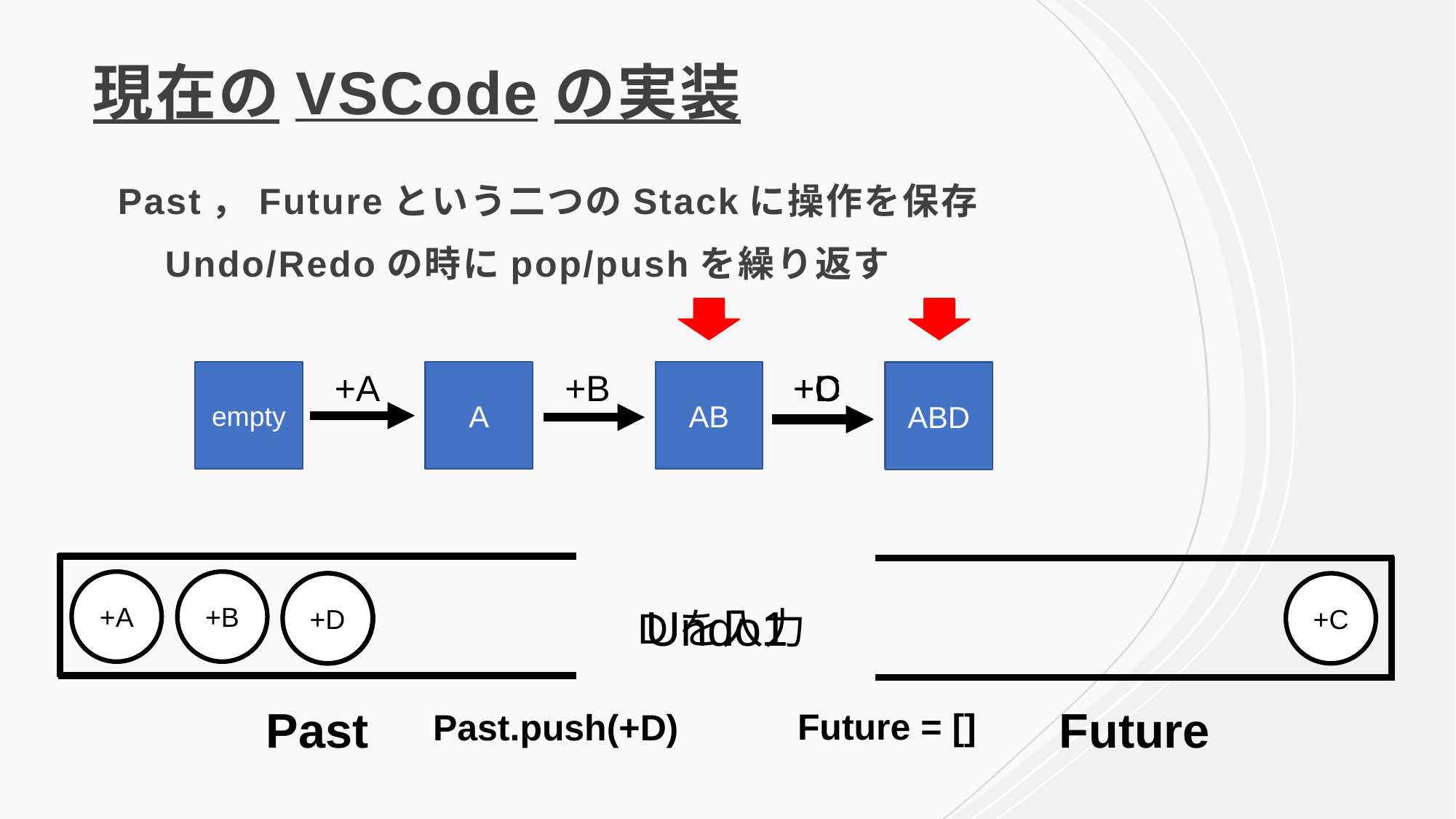

# 現在のVSCodeの実装
Past，Futureという二つのStackに操作を保存
　Undo/Redoの時にpop/pushを繰り返す

+A
+B
+C
+D
empty
A
AB
ABC
ABD
Past
Future
+A
+B
+D
+C
+C
Undo1
Dを入力
Future = []
Past.push(+D)